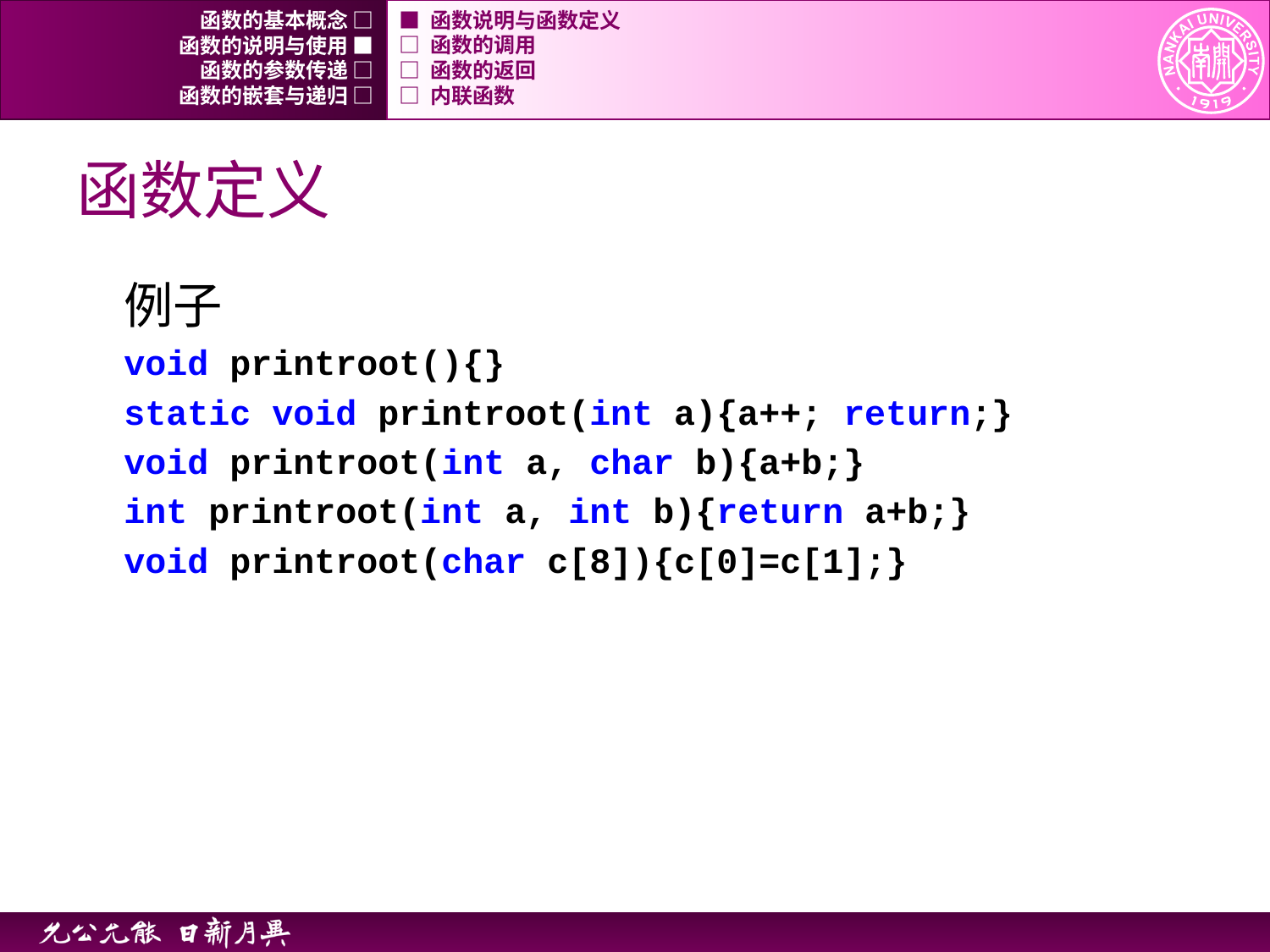

函数的基本概念 □
■ 函数说明与函数定义
函数的说明与使用 ■
□ 函数的调用
函数的参数传递 □
□ 函数的返回
函数的嵌套与递归 □
□ 内联函数
# 函数定义
例子
void printroot(){}
static void printroot(int a){a++; return;}
void printroot(int a, char b){a+b;}
int printroot(int a, int b){return a+b;}
void printroot(char c[8]){c[0]=c[1];}